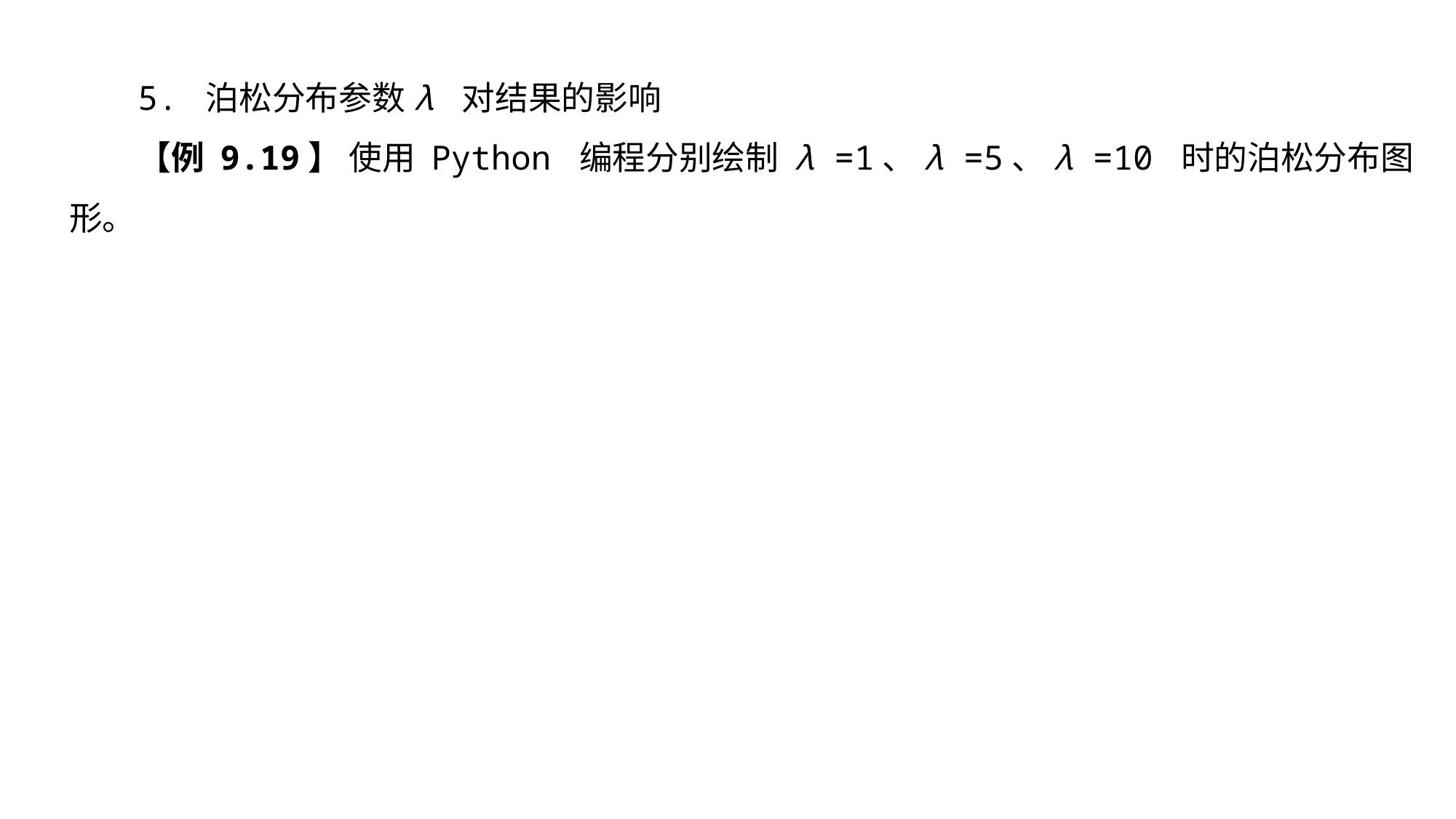

5. 泊松分布参数λ 对结果的影响
【例 9.19】 使用 Python 编程分别绘制 λ =1、λ =5、λ =10 时的泊松分布图形。